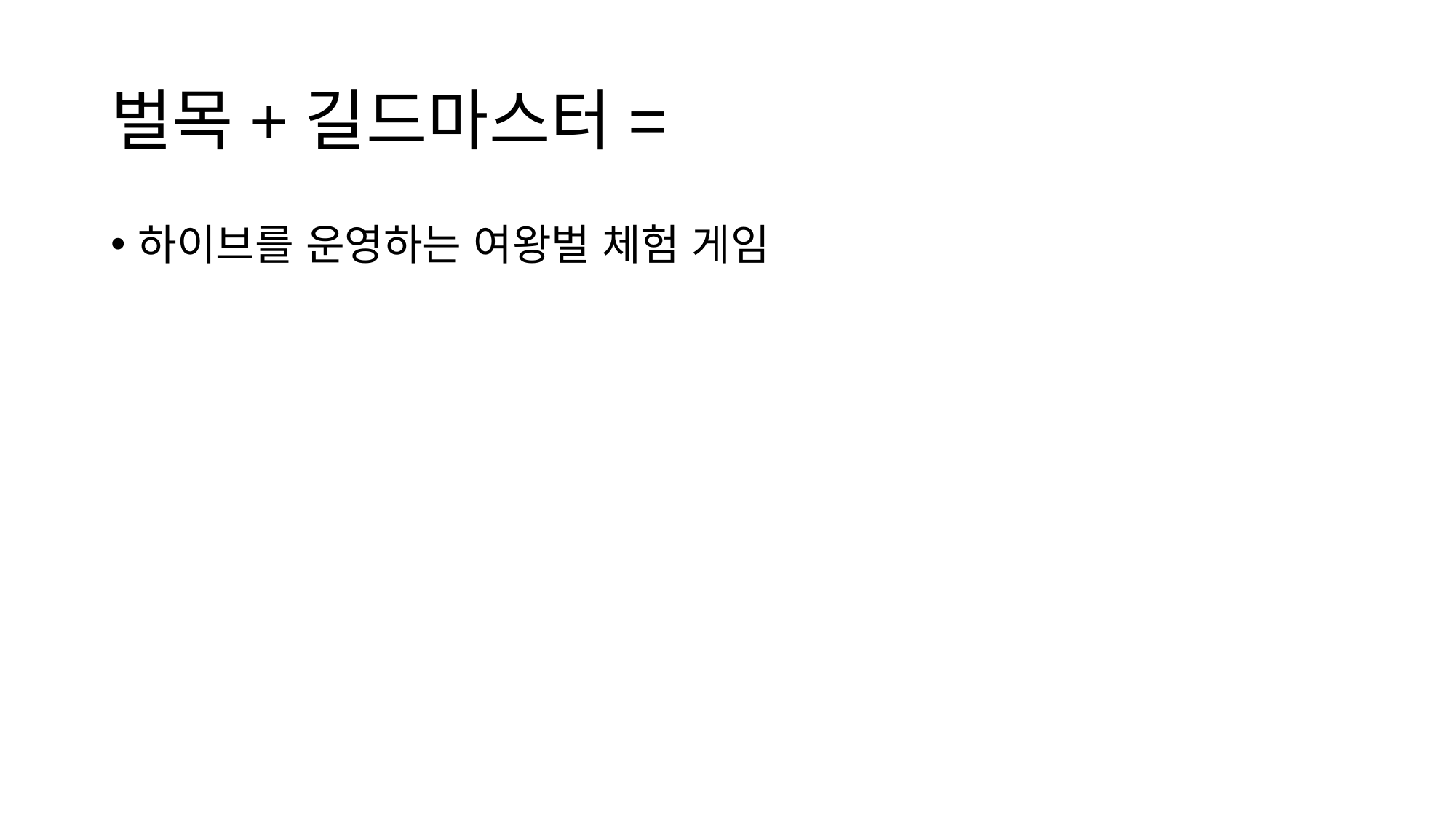

# 벌목+길드마스터=
하이브를 운영하는 여왕벌 체험 게임